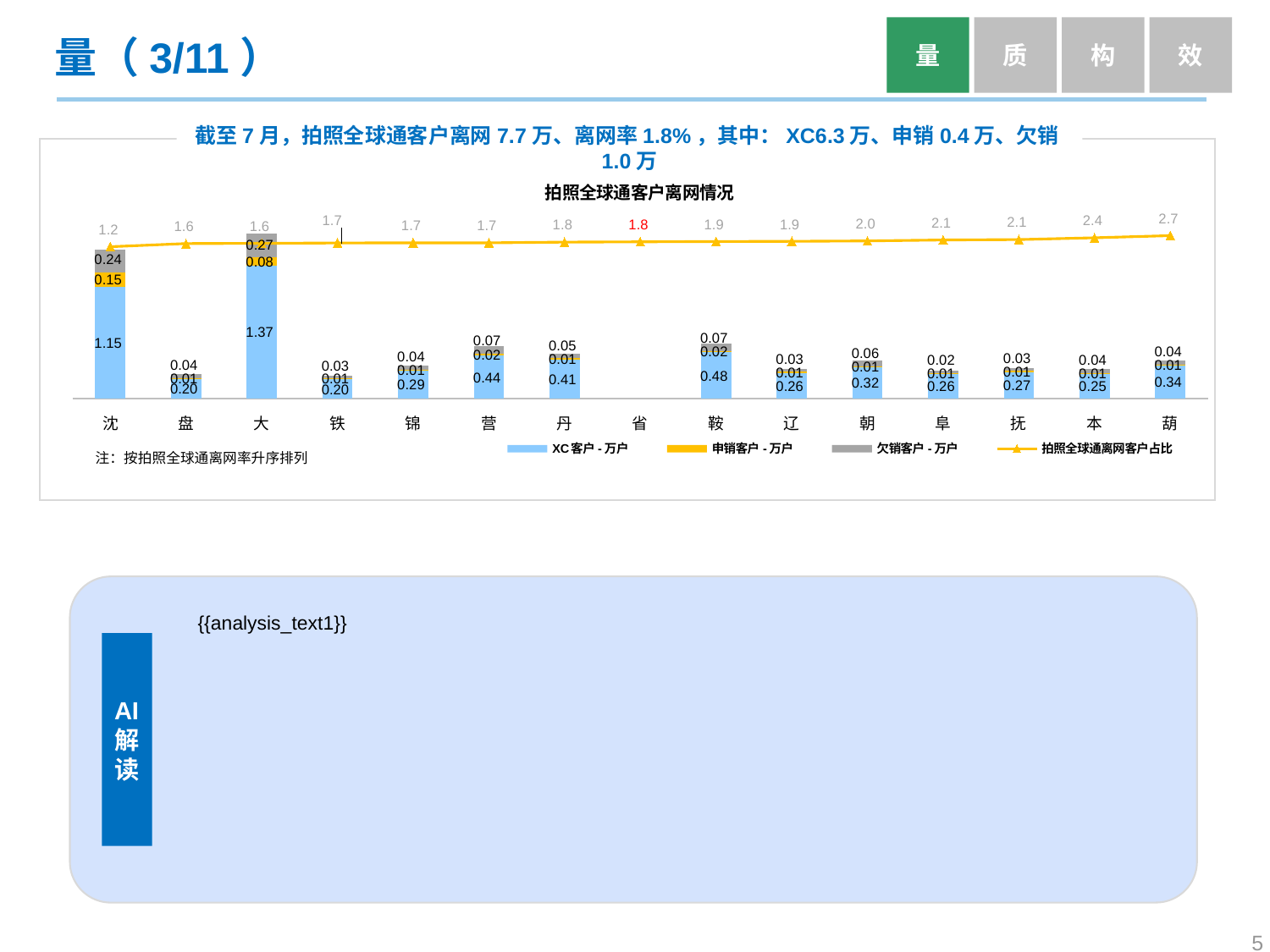

量
质
构
效
量（3/11）
截至7月，拍照全球通客户离网7.7万、离网率1.8%，其中：XC6.3万、申销0.4万、欠销1.0万
|  |
| --- |

### Chart: 拍照全球通客户离网情况

| Category | XC客户-万户 | 申销客户-万户 | 欠销客户-万户 | 拍照全球通离网客户占比 |
|---|---|---|---|---|
| 沈 | 1.1496 | 0.1491 | 0.2377 | 1.15676917771811 |
| 盘 | 0.2031 | 0.0074 | 0.0405 | 1.59165995548425 |
| 大 | 1.3681 | 0.0828 | 0.2744 | 1.62509348549727 |
| 铁 | 0.2009 | 0.0075 | 0.0293 | 1.67269503047021 |
| 锦 | 0.291 | 0.0096 | 0.0398 | 1.69407174423697 |
| 营 | 0.4435 | 0.0228 | 0.0705 | 1.69479217642509 |
| 丹 | 0.4051 | 0.0127 | 0.0491 | 1.7934584285632 |
| 省 | None | None | None | 1.83428034106535 |
| 鞍 | 0.4765 | 0.0164 | 0.071 | 1.87787017086987 |
| 辽 | 0.2636 | 0.0137 | 0.026 | 1.90728326898165 |
| 朝 | 0.3232 | 0.0103 | 0.0586 | 1.95707511854255 |
| 阜 | 0.2589 | 0.0062 | 0.0236 | 2.08954575721606 |
| 抚 | 0.2747 | 0.012 | 0.0273 | 2.14937469624681 |
| 本 | 0.254 | 0.0098 | 0.043 | 2.4009453526682 |
| 葫 | 0.3445 | 0.009 | 0.0409 | 2.69540673715 |
注：按拍照全球通离网率升序排列

{{analysis_text1}}
AI解
读